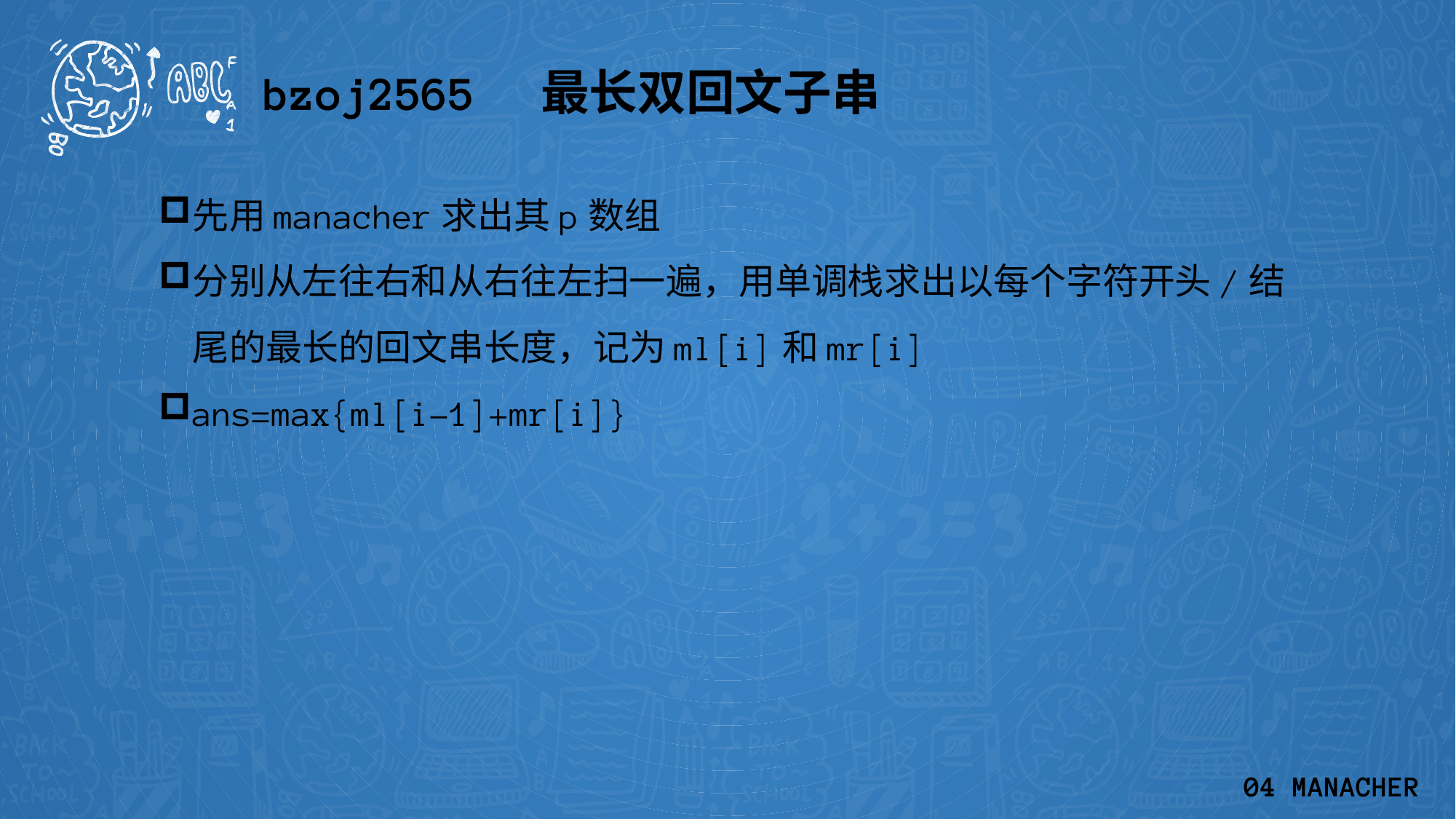

bzoj2565  最长双回文子串
先用manacher求出其p数组
分别从左往右和从右往左扫一遍，用单调栈求出以每个字符开头/结尾的最长的回文串长度，记为ml[i]和mr[i]
ans=max{ml[i-1]+mr[i]}
04 MANACHER